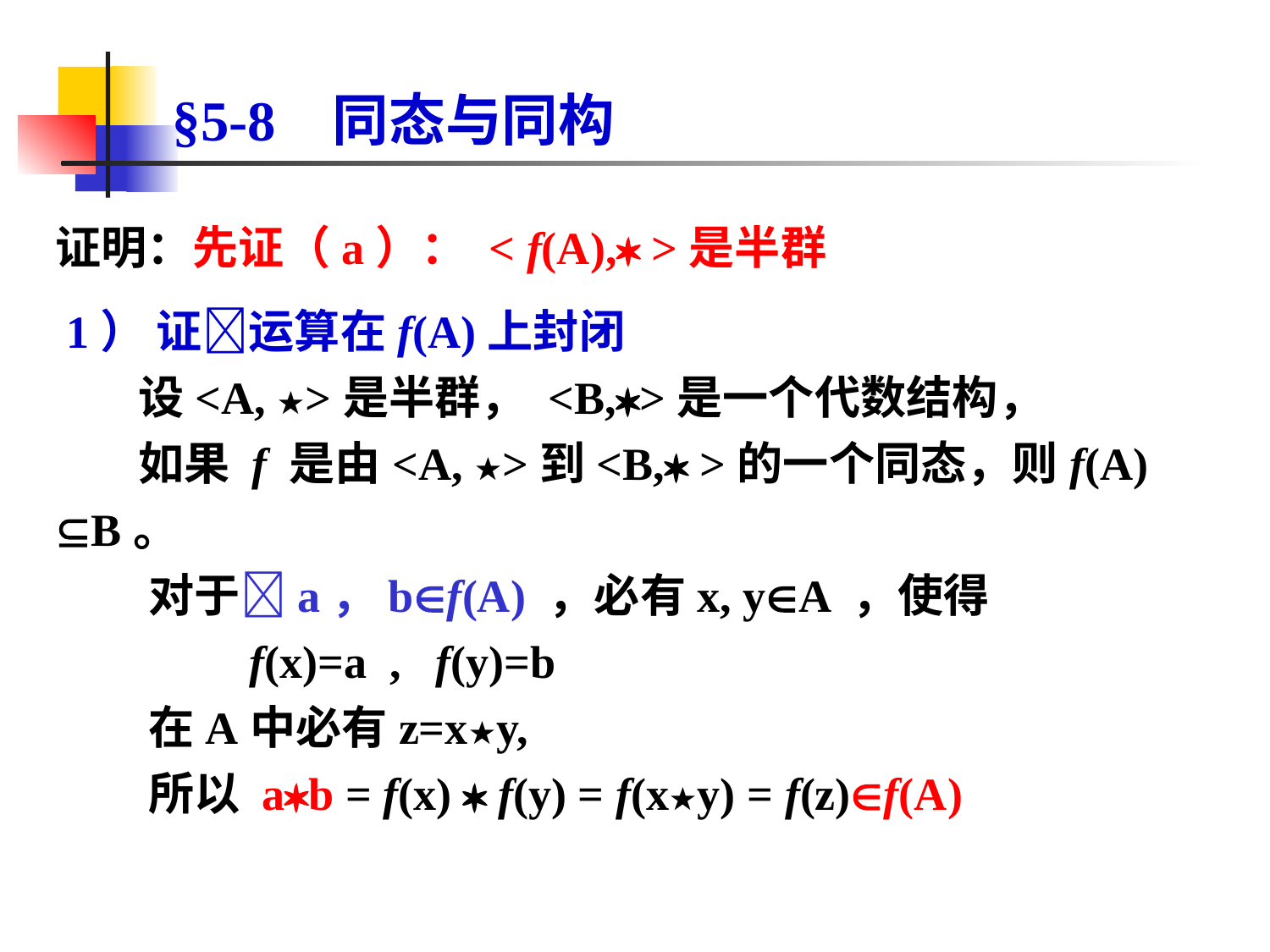

# §5-8   同态与同构
证明：先证（a）： < f(A),∗ >是半群
 1） 证∗运算在f(A)上封闭
       设<A, ★>是半群， <B,∗>是一个代数结构，
       如果 f 是由<A, ★>到<B,∗ >的一个同态，则f(A) ⊆B。
        对于∀a，b∈f(A) ，必有x, y∈A ，使得
                 f(x)=a  ,   f(y)=b
        在A中必有z=x★y,
        所以 a∗b = f(x) ∗ f(y) = f(x★y) = f(z)∈f(A)
17